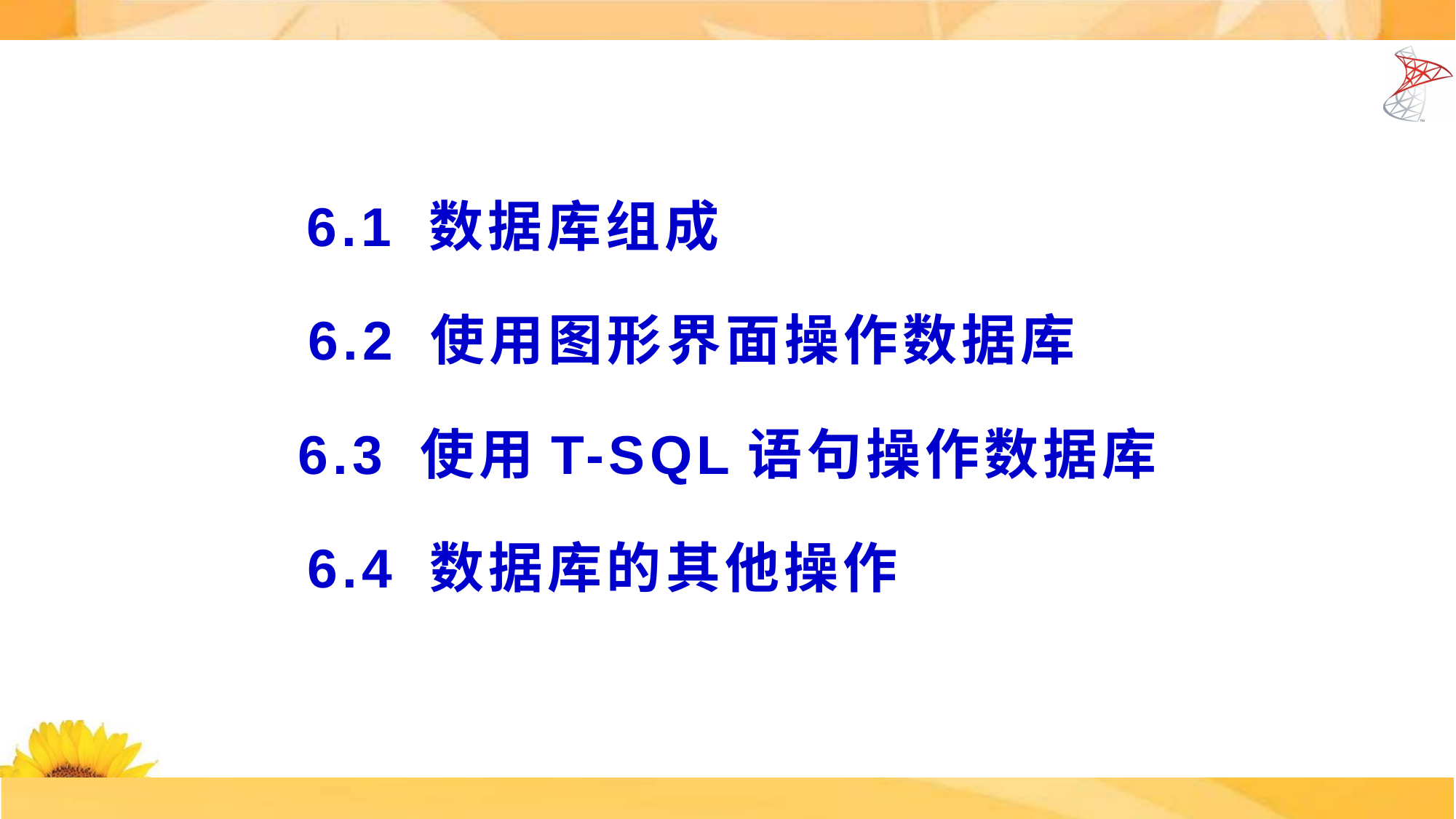

6.1 数据库组成
6.2 使用图形界面操作数据库
6.3 使用T-SQL语句操作数据库
6.4 数据库的其他操作